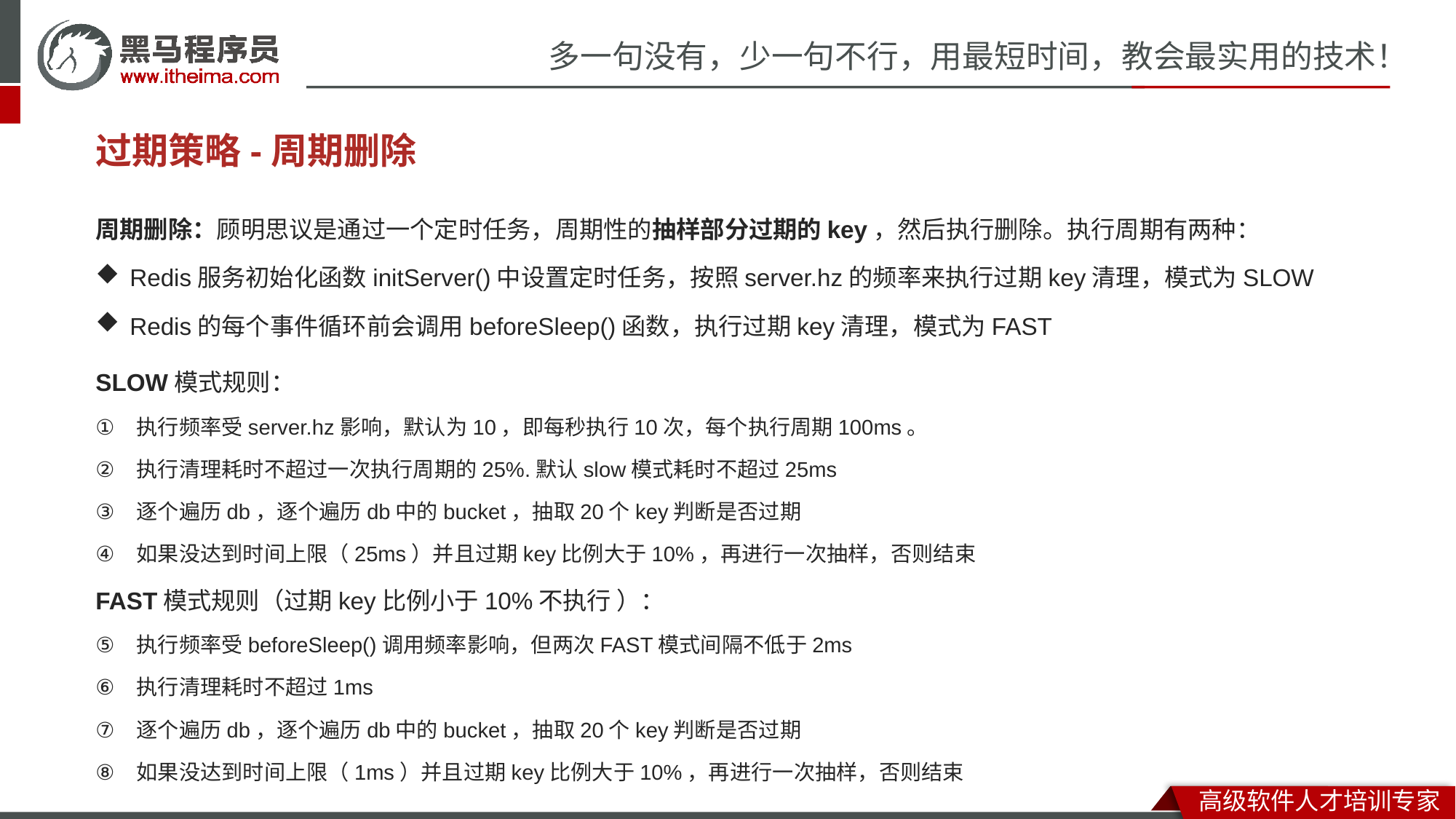

# 过期策略-周期删除
周期删除：顾明思议是通过一个定时任务，周期性的抽样部分过期的key，然后执行删除。执行周期有两种：
Redis服务初始化函数initServer()中设置定时任务，按照server.hz的频率来执行过期key清理，模式为SLOW
Redis的每个事件循环前会调用beforeSleep()函数，执行过期key清理，模式为FAST

SLOW模式规则：
执行频率受server.hz影响，默认为10，即每秒执行10次，每个执行周期100ms。
执行清理耗时不超过一次执行周期的25%.默认slow模式耗时不超过25ms
逐个遍历db，逐个遍历db中的bucket，抽取20个key判断是否过期
如果没达到时间上限（25ms）并且过期key比例大于10%，再进行一次抽样，否则结束
FAST模式规则（过期key比例小于10%不执行 ）：
执行频率受beforeSleep()调用频率影响，但两次FAST模式间隔不低于2ms
执行清理耗时不超过1ms
逐个遍历db，逐个遍历db中的bucket，抽取20个key判断是否过期
如果没达到时间上限（1ms）并且过期key比例大于10%，再进行一次抽样，否则结束

// server.c
void initServer(void){
    // ...
    // 创建定时器，关联回调函数serverCron，处理周期取决于server.hz，默认10
    aeCreateTimeEvent(server.el, 1, serverCron, NULL, NULL)
}
void beforeSleep(struct aeEventLoop *eventLoop){
    // ...
    // 尝试清理部分过期key，清理模式默认为FAST
    activeExpireCycle(
         ACTIVE_EXPIRE_CYCLE_FAST);
}
// server.c
int serverCron(struct aeEventLoop *eventLoop, long long id, void *clientData) {
    // 更新lruclock到当前时间，为后期的LRU和LFU做准备
    unsigned int lruclock = getLRUClock();
    atomicSet(server.lruclock,lruclock);
    // 执行database的数据清理，例如过期key处理
    databasesCron();
}
void databasesCron(void) {
    // 尝试清理部分过期key，清理模式默认为SLOW
    activeExpireCycle(
          ACTIVE_EXPIRE_CYCLE_SLOW);
}